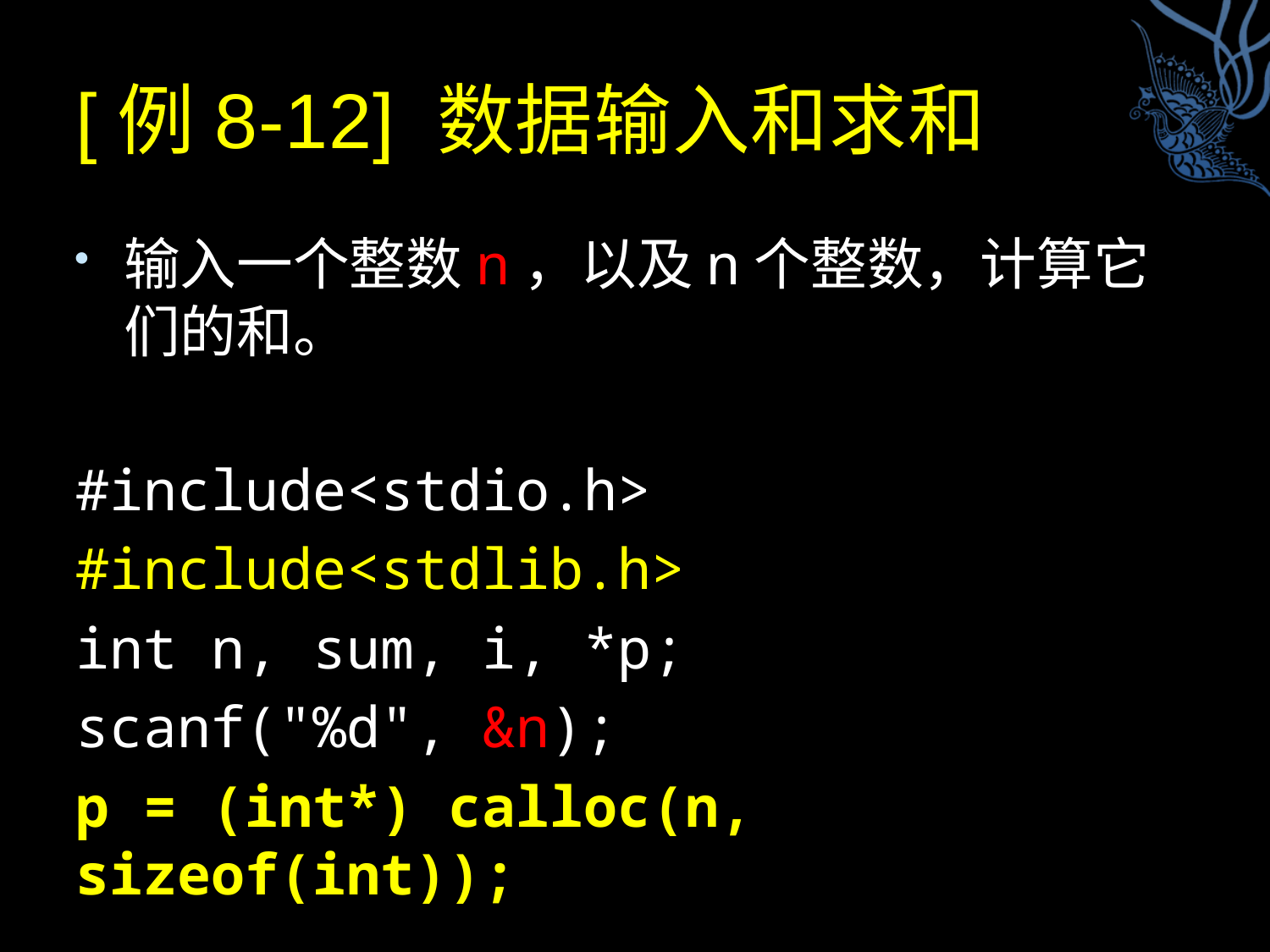

# [例8-12] 数据输入和求和
输入一个整数n，以及n个整数，计算它们的和。

#include<stdio.h>
#include<stdlib.h>
int n, sum, i, *p;
scanf("%d", &n);
p = (int*) calloc(n, sizeof(int));